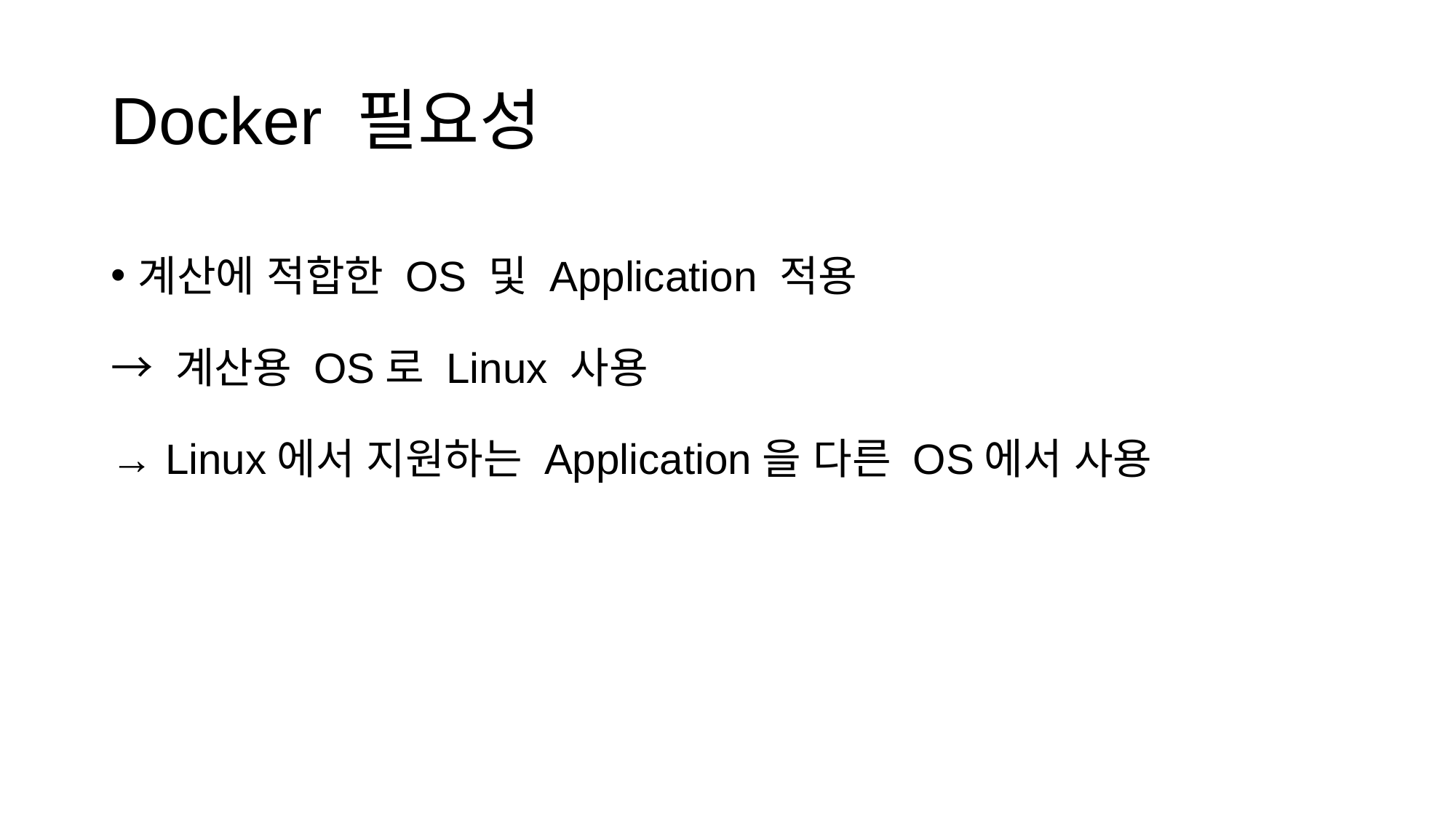

# Docker 필요성
계산에 적합한 OS 및 Application 적용
→ 계산용 OS로 Linux 사용
→ Linux에서 지원하는 Application을 다른 OS에서 사용